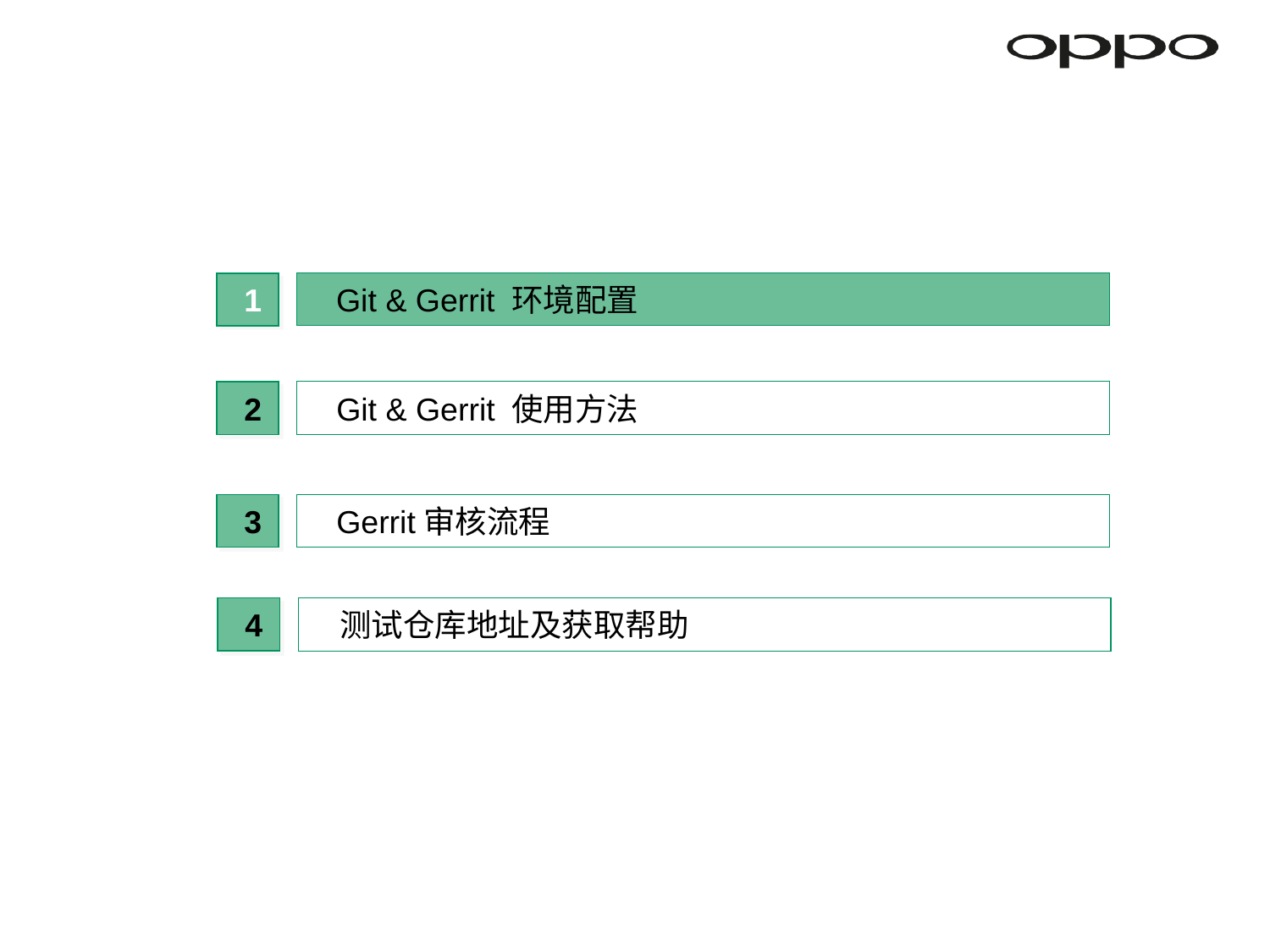

Git & Gerrit 环境配置
1
2
   Git & Gerrit 使用方法
3
   Gerrit审核流程
4
   测试仓库地址及获取帮助